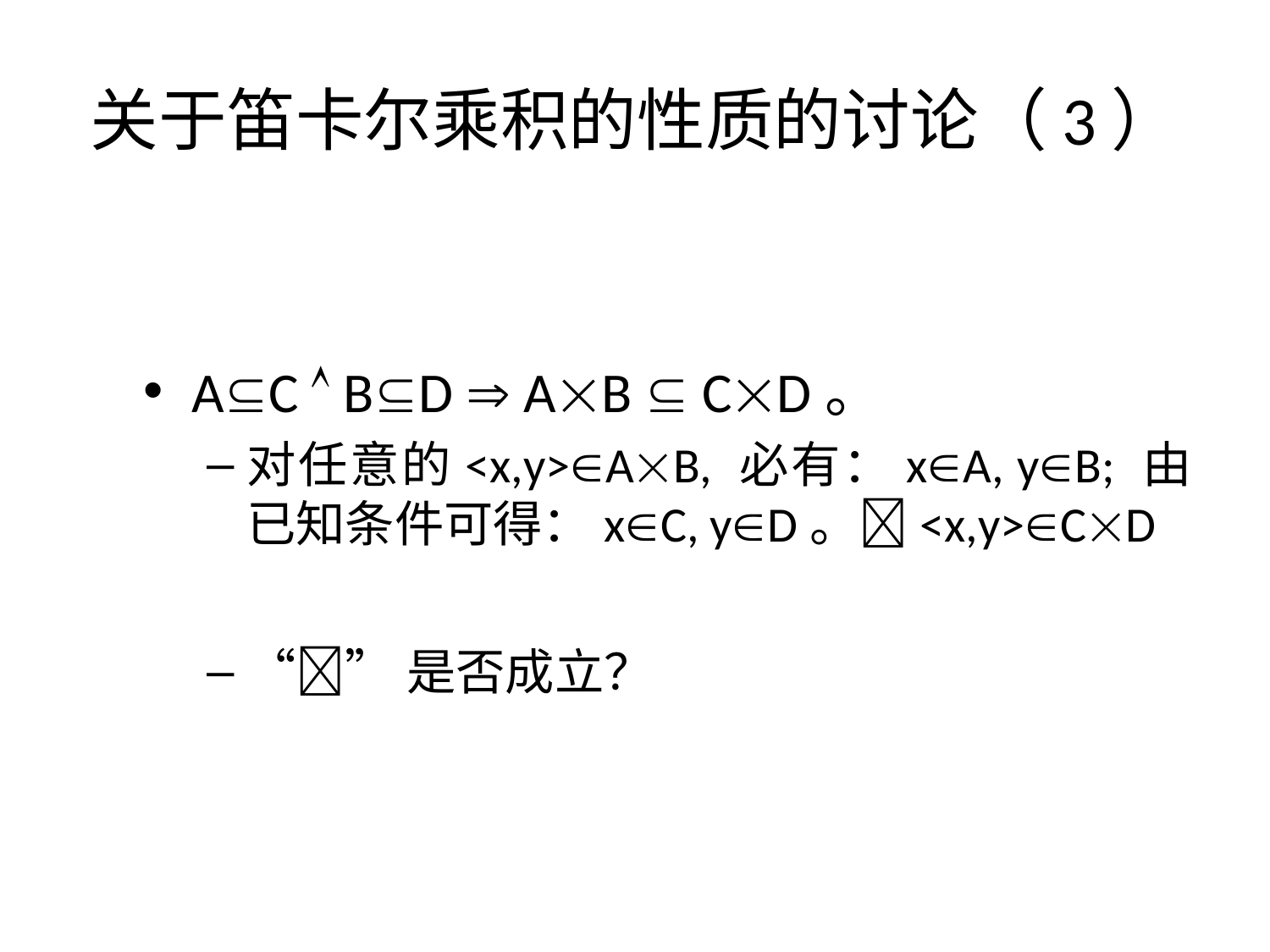

# 关于笛卡尔乘积的性质的讨论（3）
A⊆C ∧ B⊆D ⇒ A×B ⊆ C×D。
对任意的<x,y>∈A×B, 必有：x∈A, y∈B; 由已知条件可得：x∈C, y∈D。∴<x,y>∈C×D

“⇐”是否成立？